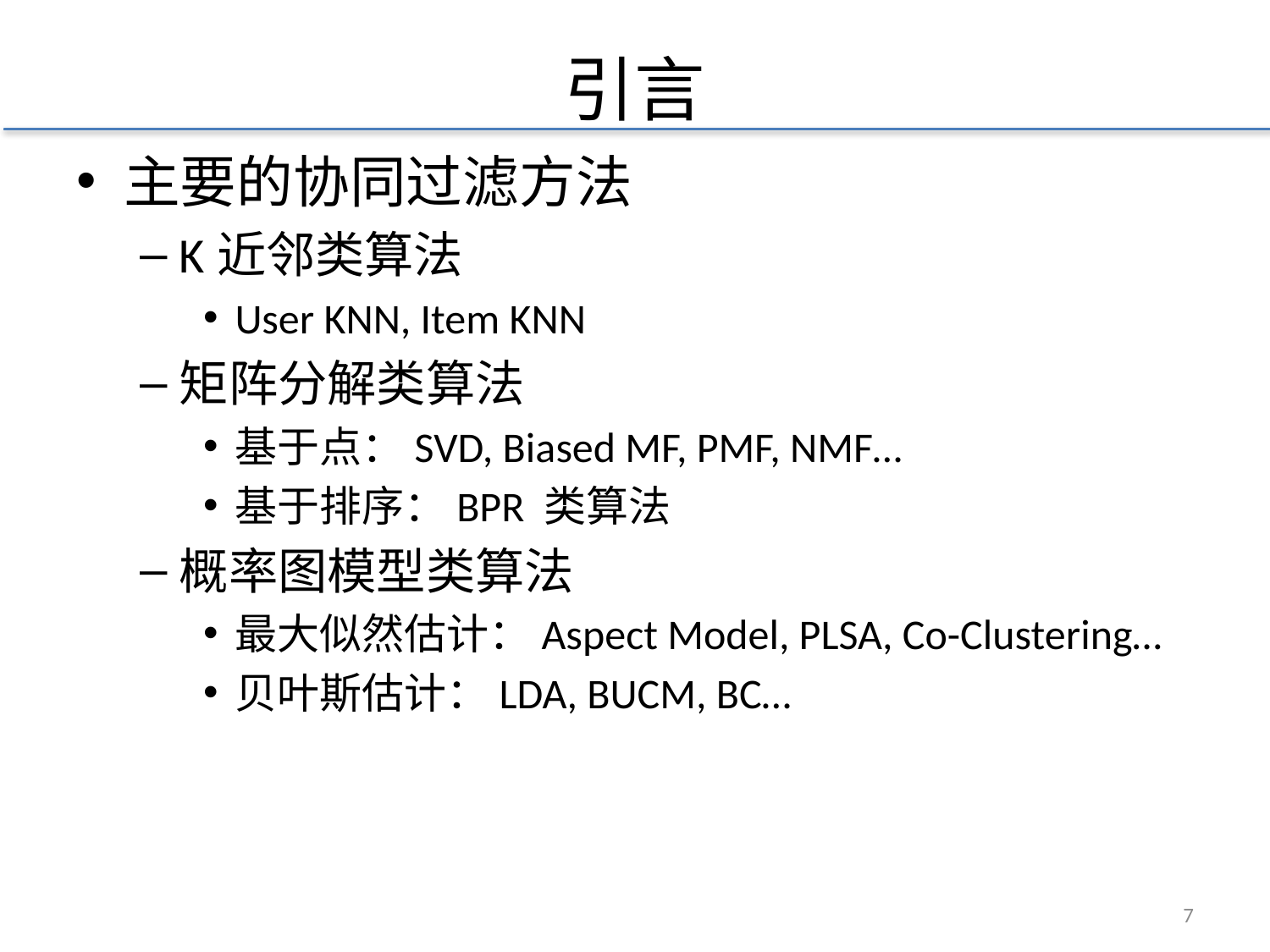

# 引言
主要的协同过滤方法
K近邻类算法
User KNN, Item KNN
矩阵分解类算法
基于点：SVD, Biased MF, PMF, NMF…
基于排序：BPR 类算法
概率图模型类算法
最大似然估计：Aspect Model, PLSA, Co-Clustering…
贝叶斯估计：LDA, BUCM, BC…
7